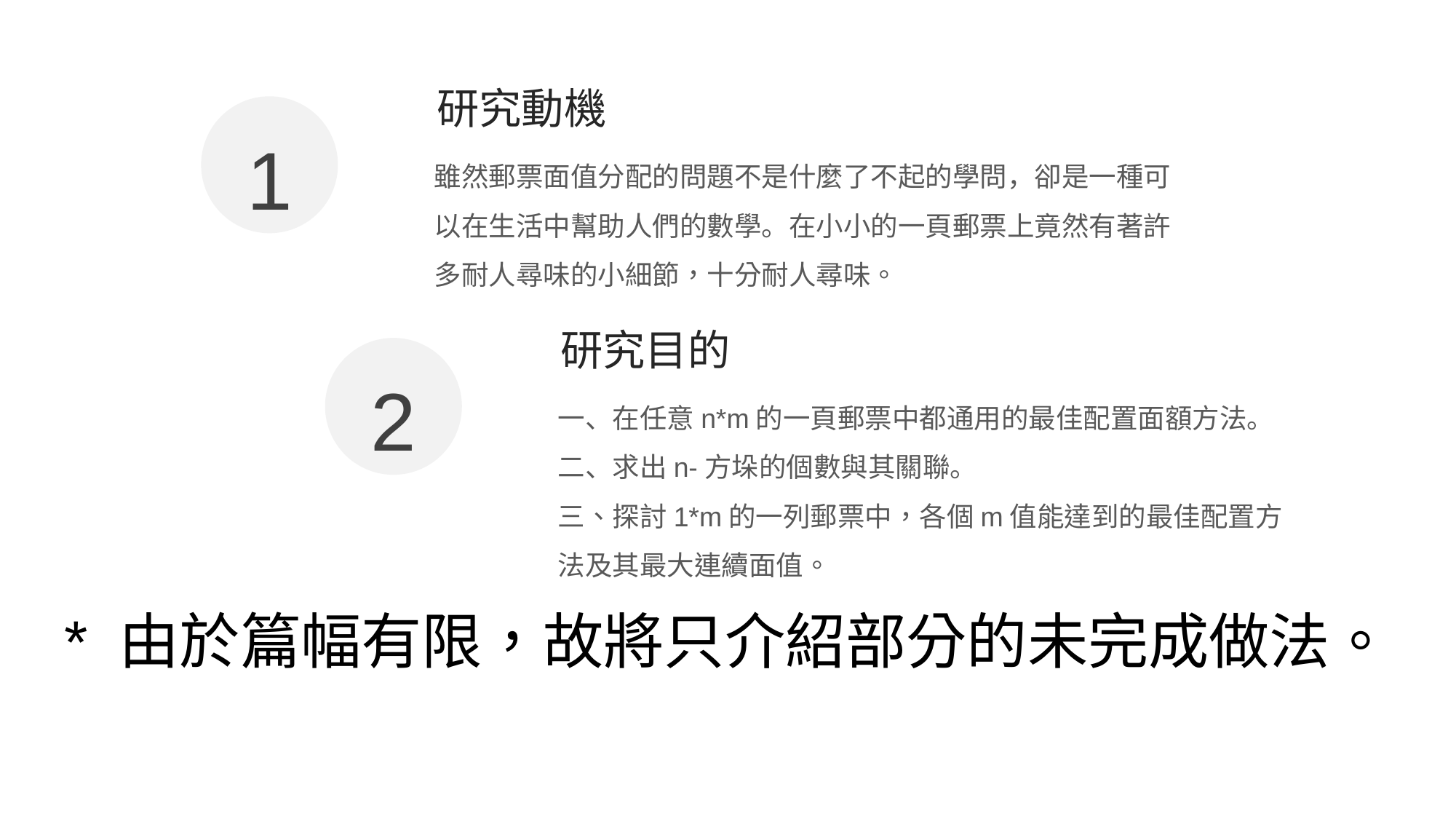

1
研究動機
雖然郵票面值分配的問題不是什麼了不起的學問，卻是一種可以在生活中幫助人們的數學。在小小的一頁郵票上竟然有著許多耐人尋味的小細節，十分耐人尋味。

2
研究目的
一、在任意n*m的一頁郵票中都通用的最佳配置面額方法。
二、求出n-方垛的個數與其關聯。
三、探討1*m的一列郵票中，各個m值能達到的最佳配置方法及其最大連續面值。

* 由於篇幅有限，故將只介紹部分的未完成做法。